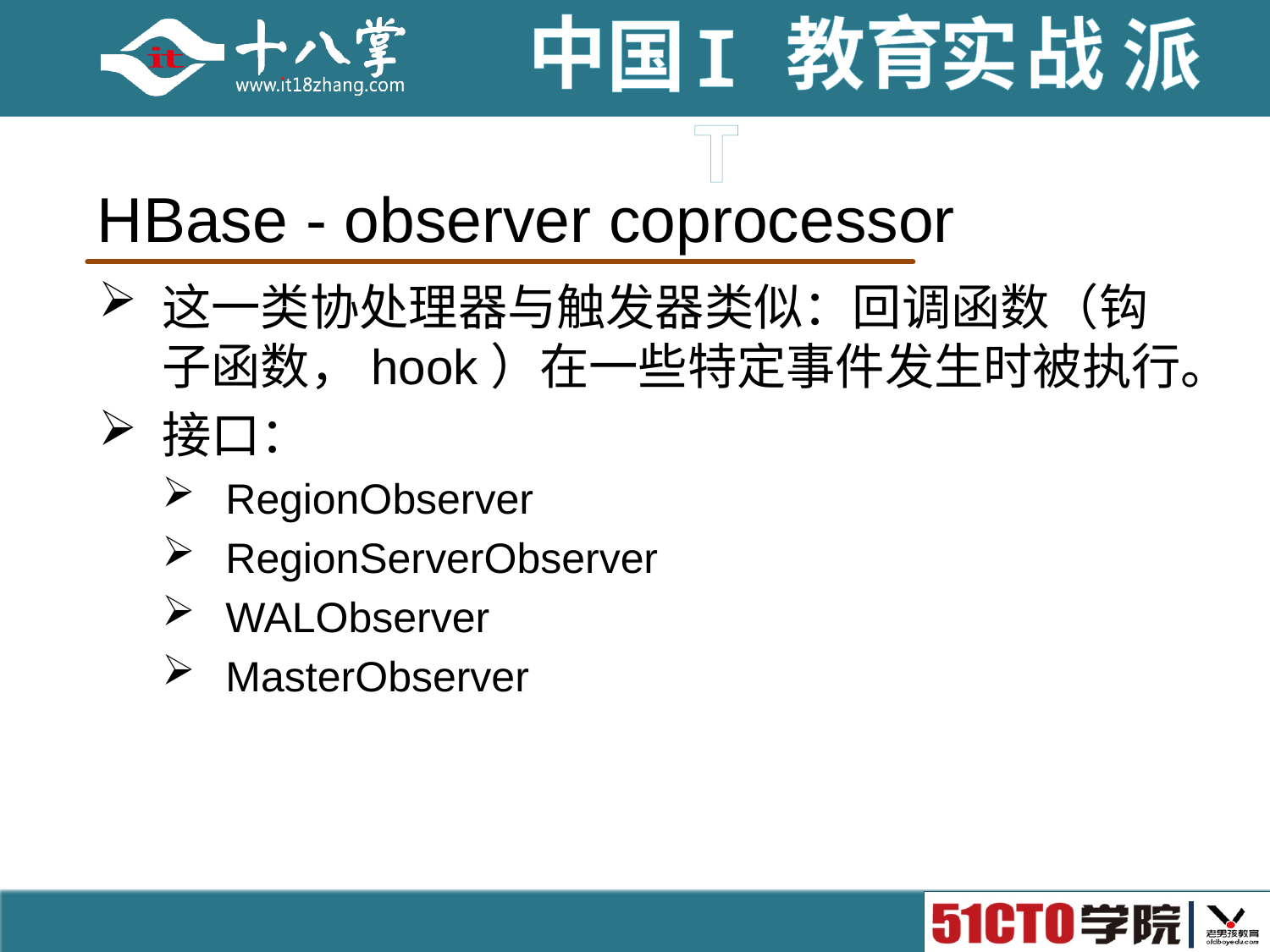

# HBase - observer coprocessor
这一类协处理器与触发器类似：回调函数（钩子函数，hook）在一些特定事件发生时被执行。
接口：
RegionObserver
RegionServerObserver
WALObserver
MasterObserver